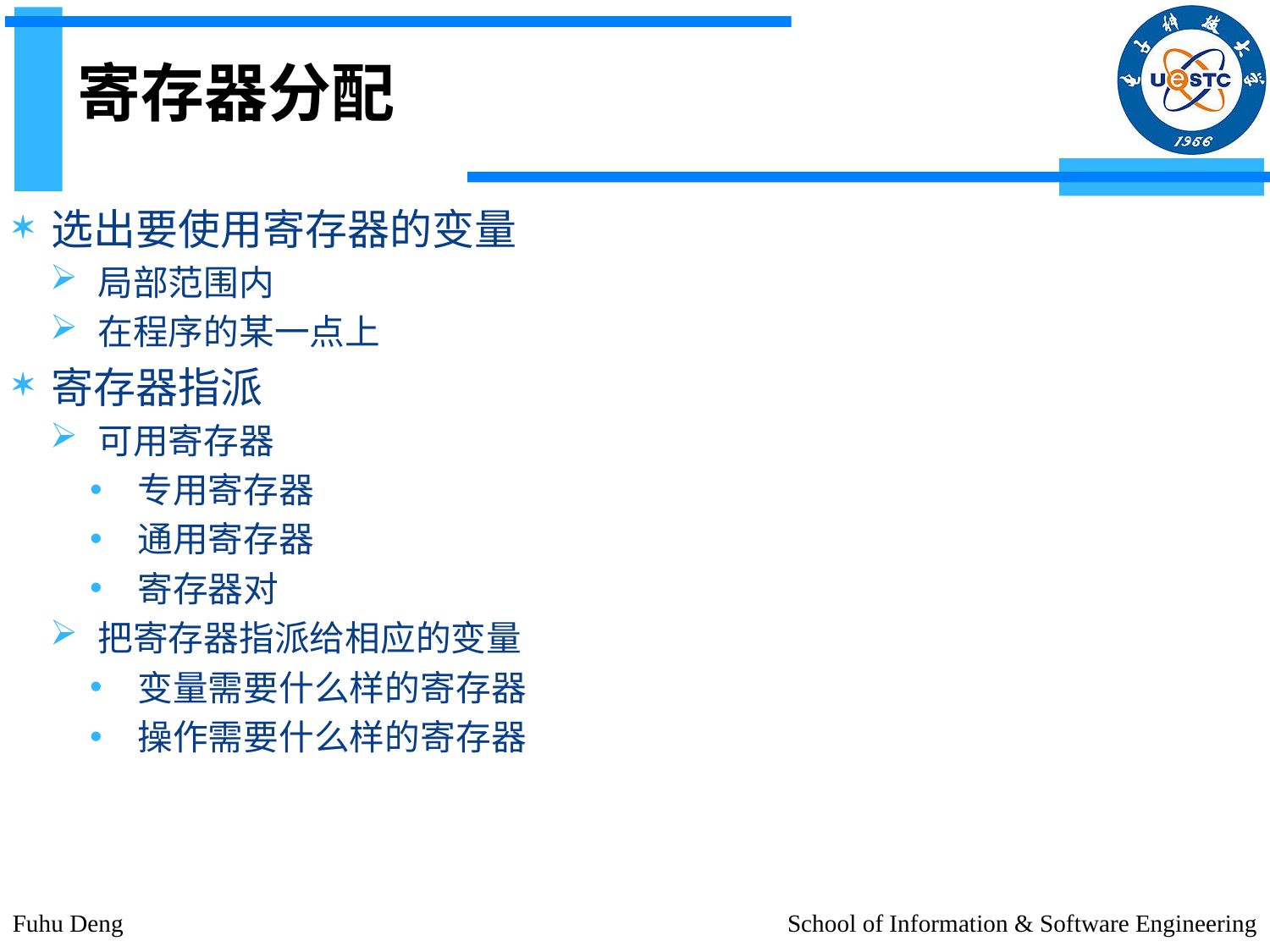

# 寄存器分配
选出要使用寄存器的变量
局部范围内
在程序的某一点上
寄存器指派
可用寄存器
专用寄存器
通用寄存器
寄存器对
把寄存器指派给相应的变量
变量需要什么样的寄存器
操作需要什么样的寄存器
Fuhu Deng
47
School of Information & Software Engineering